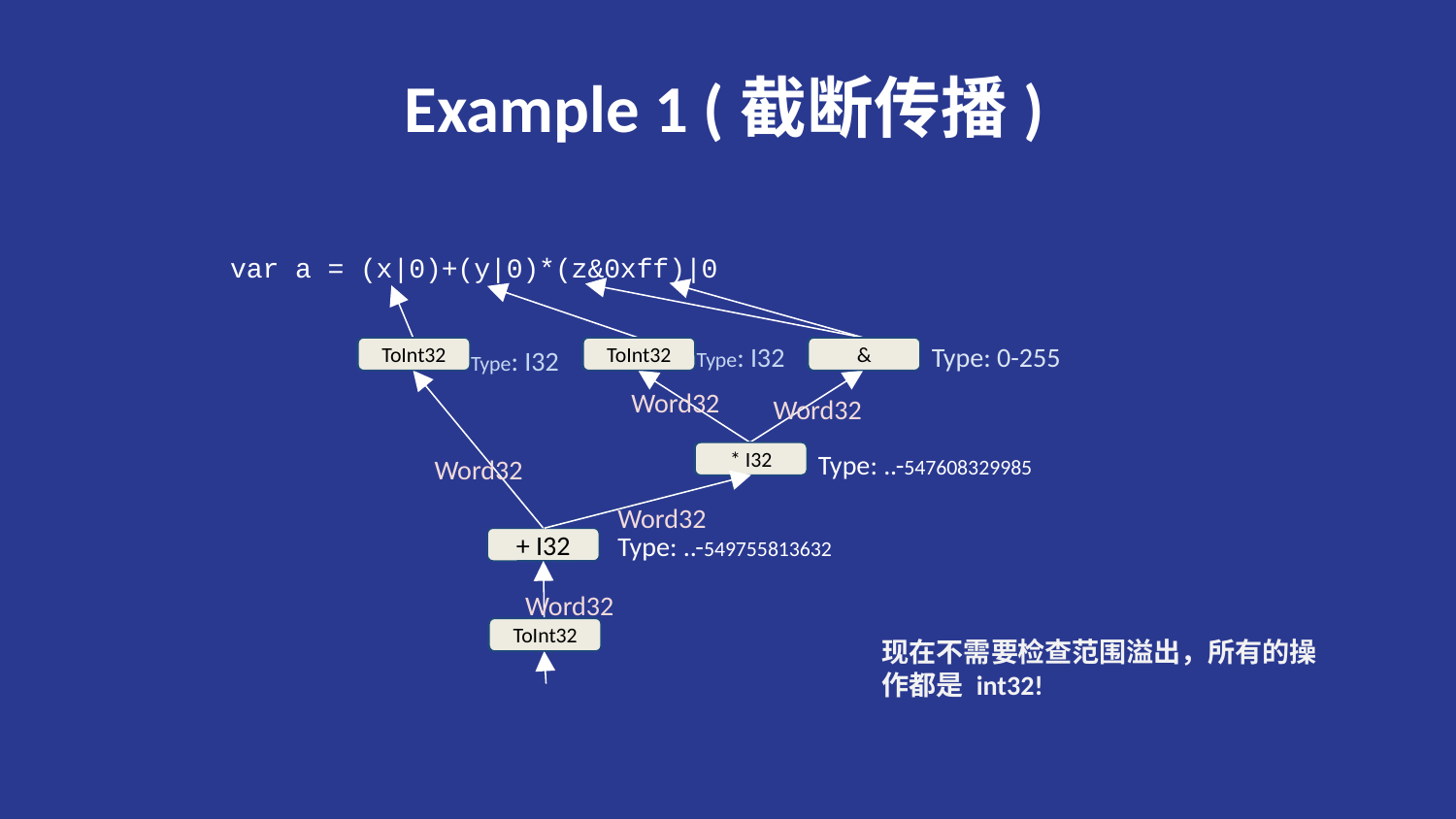

# Example 1 (截断传播)
var a = (x|0)+(y|0)*(z&0xff)|0
Type: I32
Type: 0-255
Type: I32
ToInt32
ToInt32
ToInt32
ToInt32
&
&
Word32
Word32
Type: ..-547608329985
Word32
*
* I32
Word32
Type: ..-549755813632
+ I32
Word32
ToInt32
ToInt32
现在不需要检查范围溢出，所有的操作都是 int32!